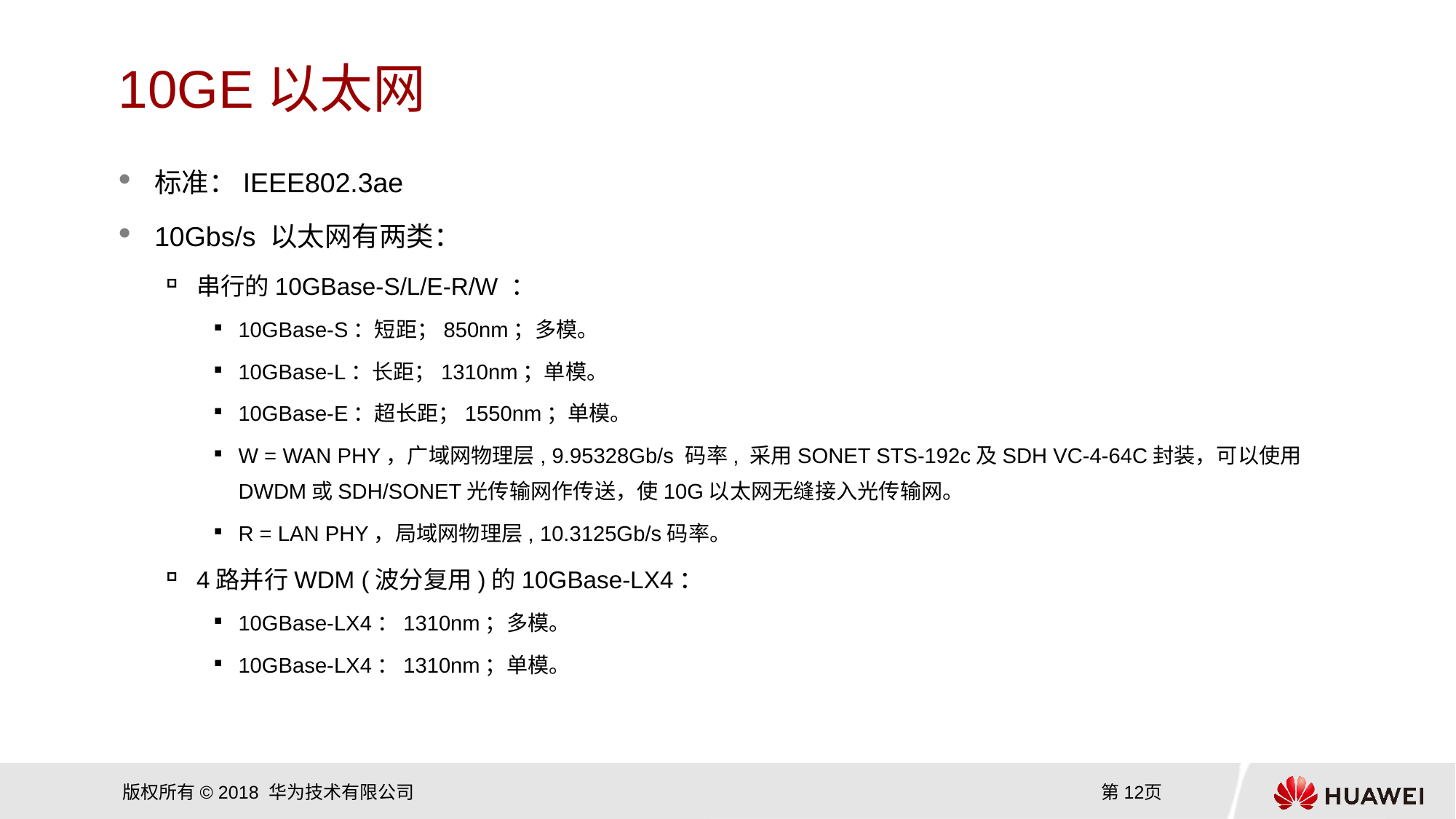

# 10GE以太网
标准：IEEE802.3ae
10Gbs/s 以太网有两类：
串行的10GBase-S/L/E-R/W ：
10GBase-S：短距；850nm；多模。
10GBase-L：长距；1310nm；单模。
10GBase-E：超长距；1550nm；单模。
W = WAN PHY，广域网物理层, 9.95328Gb/s 码率, 采用SONET STS-192c及SDH VC-4-64C封装，可以使用DWDM或SDH/SONET光传输网作传送，使10G以太网无缝接入光传输网。
R = LAN PHY，局域网物理层, 10.3125Gb/s码率。
4路并行WDM (波分复用)的10GBase-LX4：
10GBase-LX4：1310nm；多模。
10GBase-LX4：1310nm；单模。